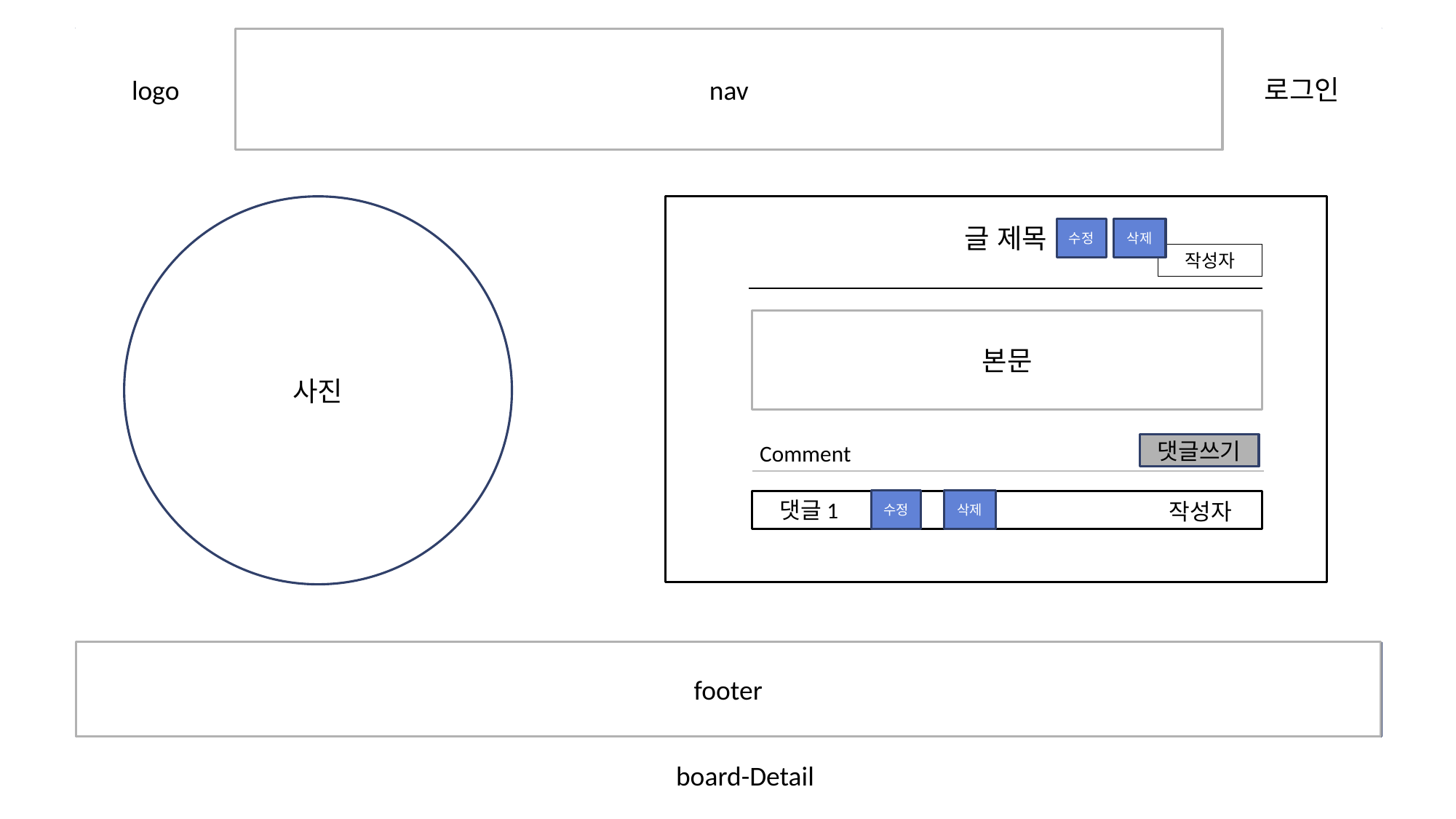

inner
header
logo
nav
로그인
Visual
new Board(5개)
사진

글 제목
수정
삭제
작성자
본문
Comment
댓글쓰기
수정
삭제

댓글1
작성자
footer
board-Detail